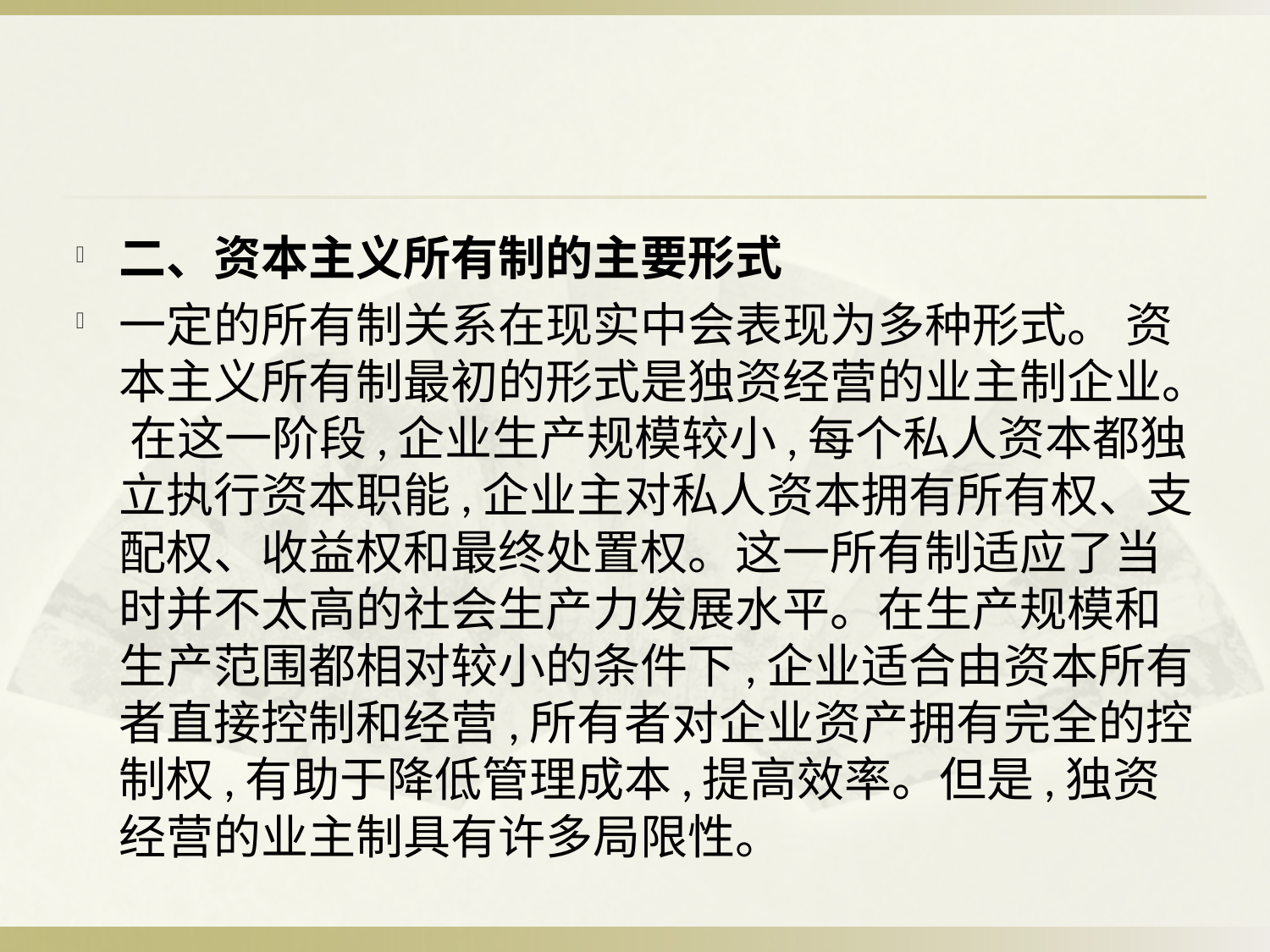

#
二、资本主义所有制的主要形式
一定的所有制关系在现实中会表现为多种形式。 资本主义所有制最初的形式是独资经营的业主制企业。 在这一阶段,企业生产规模较小,每个私人资本都独立执行资本职能,企业主对私人资本拥有所有权、支配权、收益权和最终处置权。这一所有制适应了当时并不太高的社会生产力发展水平。在生产规模和生产范围都相对较小的条件下,企业适合由资本所有者直接控制和经营,所有者对企业资产拥有完全的控制权,有助于降低管理成本,提高效率。但是,独资经营的业主制具有许多局限性。